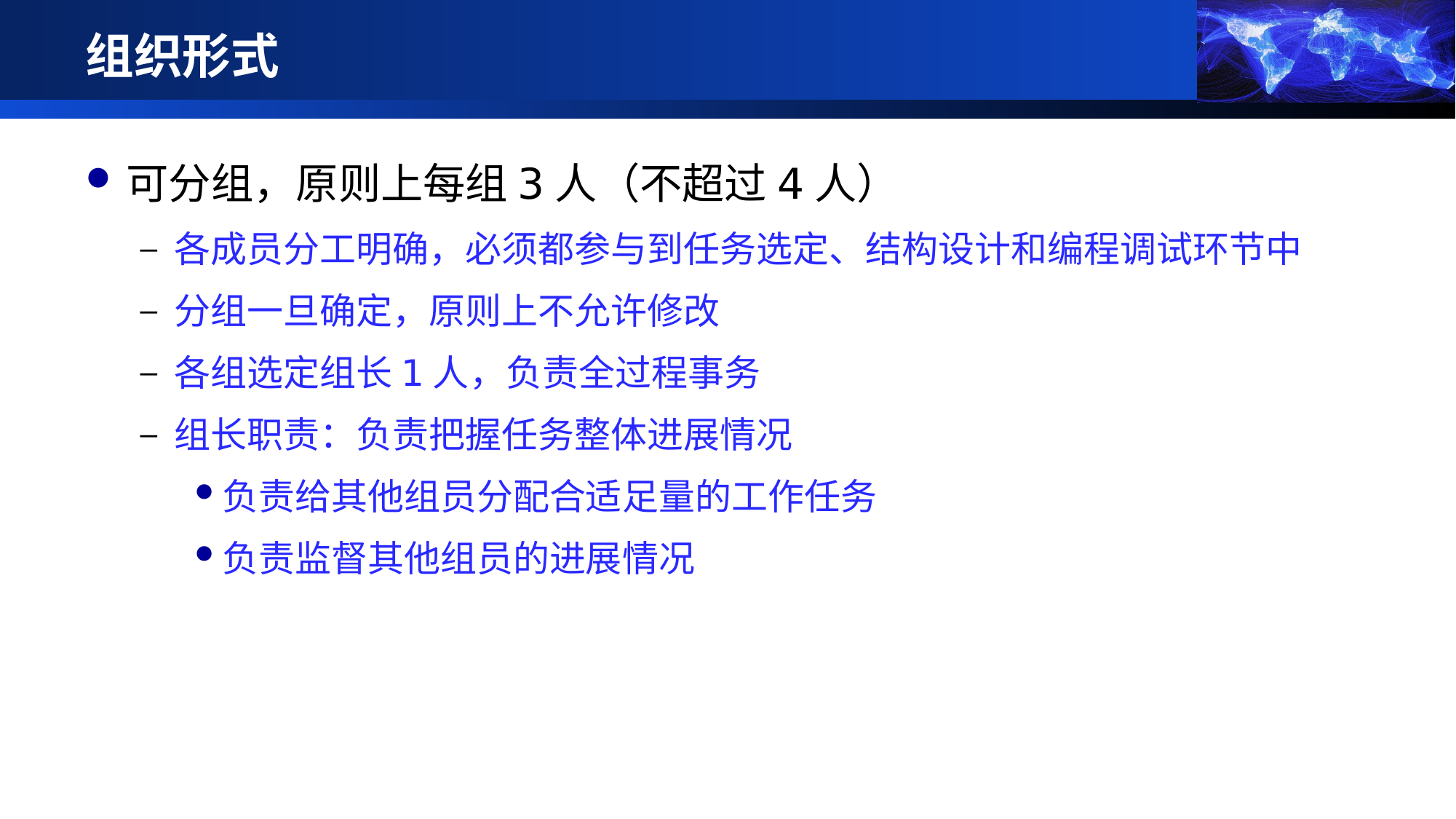

# 组织形式
可分组，原则上每组3人（不超过4人）
各成员分工明确，必须都参与到任务选定、结构设计和编程调试环节中
分组一旦确定，原则上不允许修改
各组选定组长1人，负责全过程事务
组长职责：负责把握任务整体进展情况
负责给其他组员分配合适足量的工作任务
负责监督其他组员的进展情况